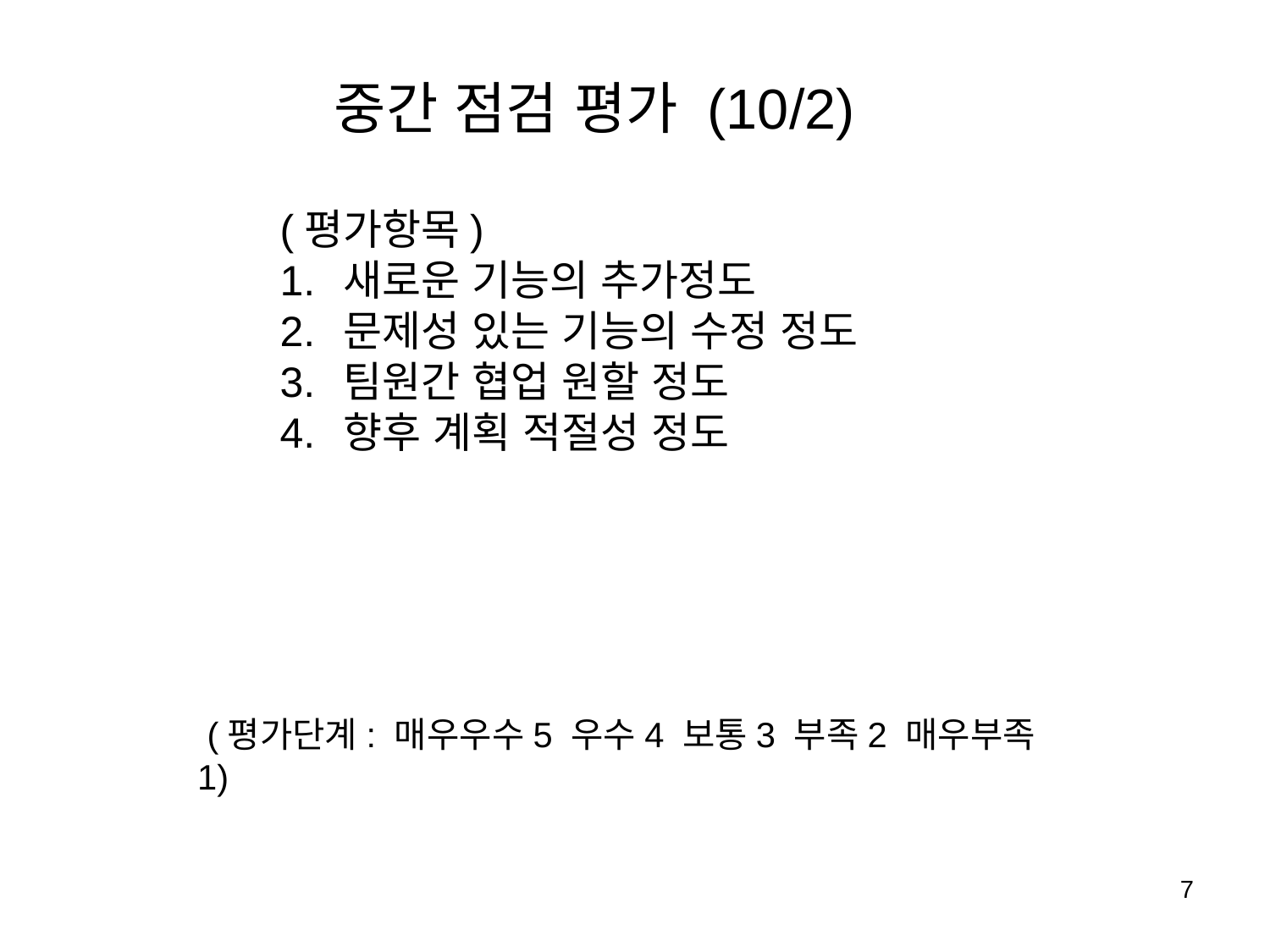

중간 점검 평가 (10/2)
(평가항목)
새로운 기능의 추가정도
문제성 있는 기능의 수정 정도
팀원간 협업 원할 정도
향후 계획 적절성 정도
 (평가단계: 매우우수5 우수4 보통3 부족2 매우부족1)
7